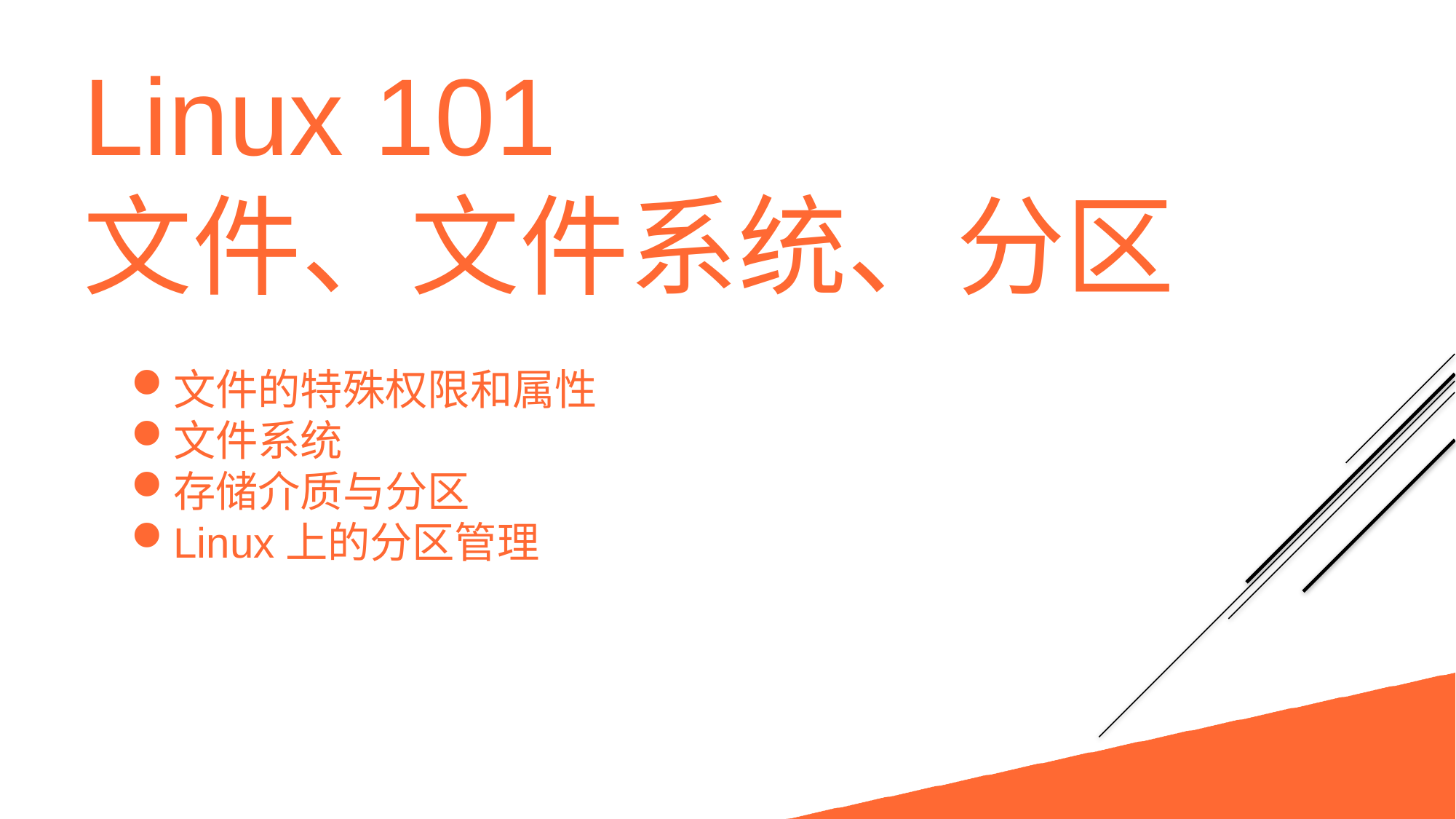

Linux 101
文件、文件系统、分区
文件的特殊权限和属性
文件系统
存储介质与分区
Linux上的分区管理